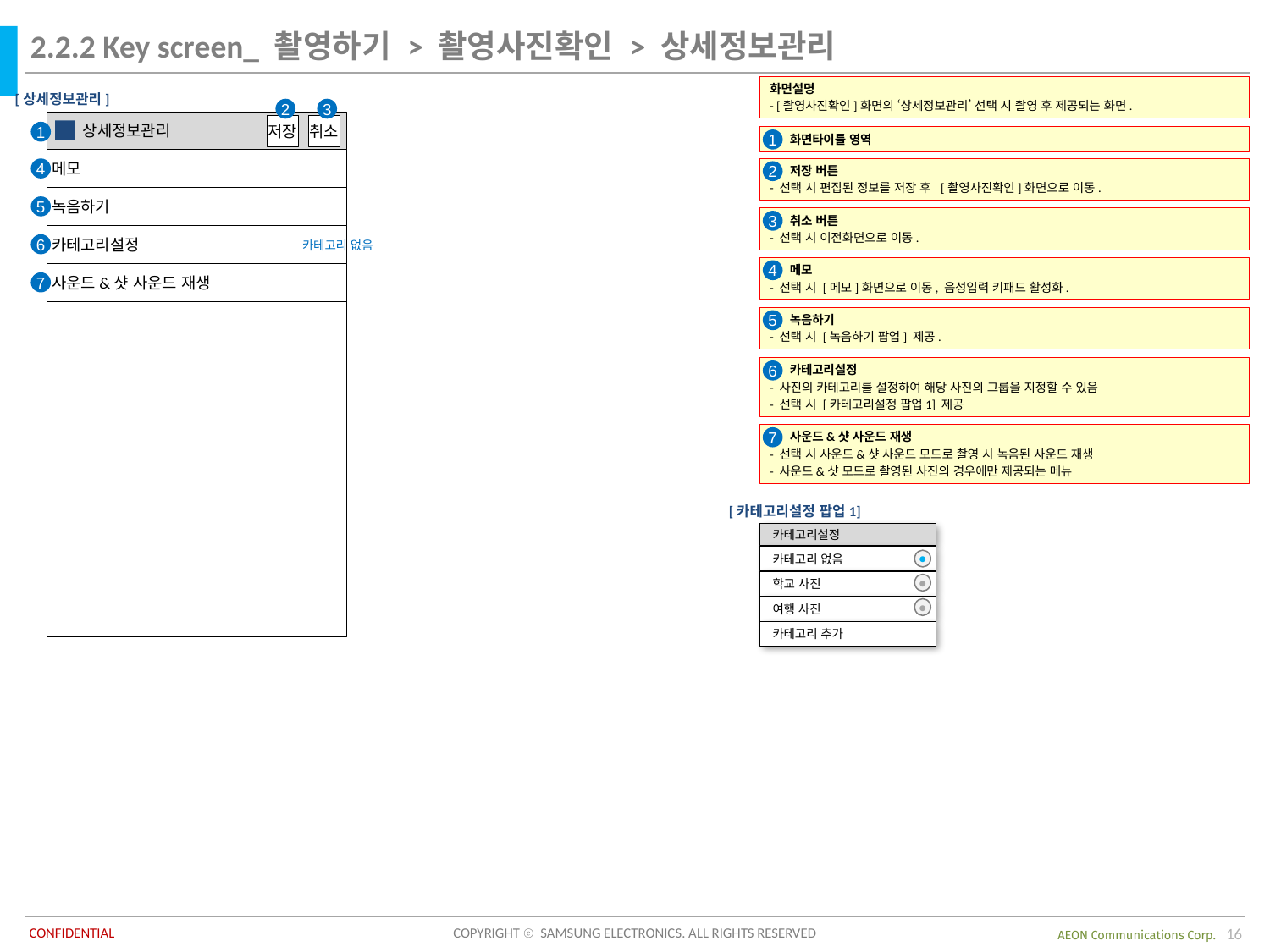

2.2.2 Key screen_ 촬영하기 > 촬영사진확인 > 상세정보관리
화면설명
- [촬영사진확인]화면의 ‘상세정보관리’ 선택 시 촬영 후 제공되는 화면.
[상세정보관리]
2
3

         상세정보관리

저장
취소
메모
녹음하기
카테고리설정
카테고리 없음
사운드&샷 사운드 재생
1
     화면타이틀 영역
1
     저장 버튼
- 선택 시 편집된 정보를 저장 후  [촬영사진확인]화면으로 이동.
4
2
5
     취소 버튼
- 선택 시 이전화면으로 이동.
3
6
     메모
- 선택 시 [메모]화면으로 이동, 음성입력 키패드 활성화.
4
7
     녹음하기
- 선택 시 [녹음하기 팝업] 제공.
5
     카테고리설정
- 사진의 카테고리를 설정하여 해당 사진의 그룹을 지정할 수 있음
- 선택 시 [카테고리설정 팝업1] 제공
6
     사운드&샷 사운드 재생
- 선택 시 사운드&샷 사운드 모드로 촬영 시 녹음된 사운드 재생
- 사운드&샷 모드로 촬영된 사진의 경우에만 제공되는 메뉴
7
[카테고리설정 팝업1]
카테고리설정
카테고리 없음
학교 사진
여행 사진
카테고리 추가
●
●
●
16